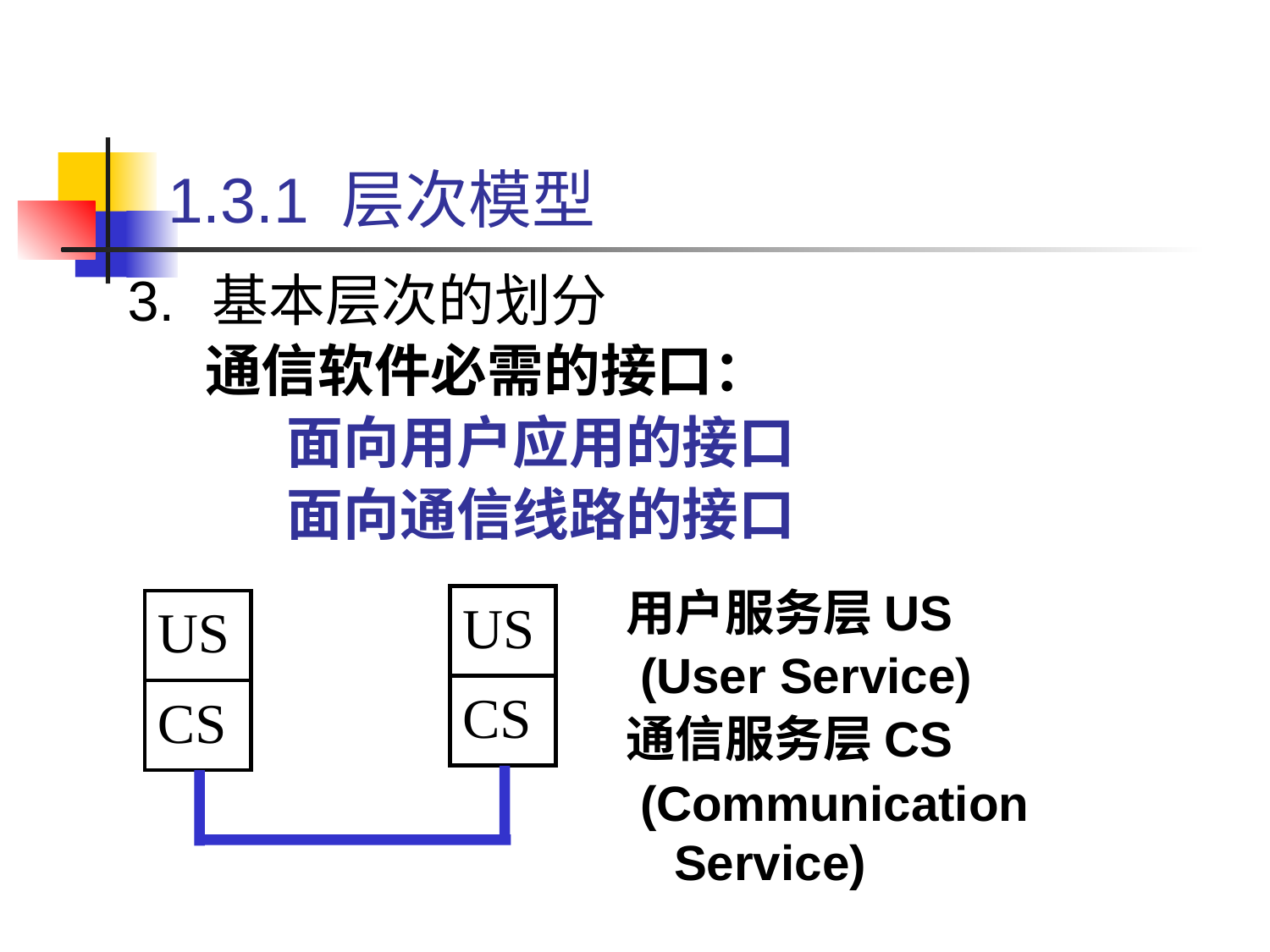

# 1.3.1 层次模型
基本层次的划分
	通信软件必需的接口：
         面向用户应用的接口
         面向通信线路的接口
用户服务层US
 (User Service)
通信服务层CS
 (Communication Service)
US
CS
US
CS